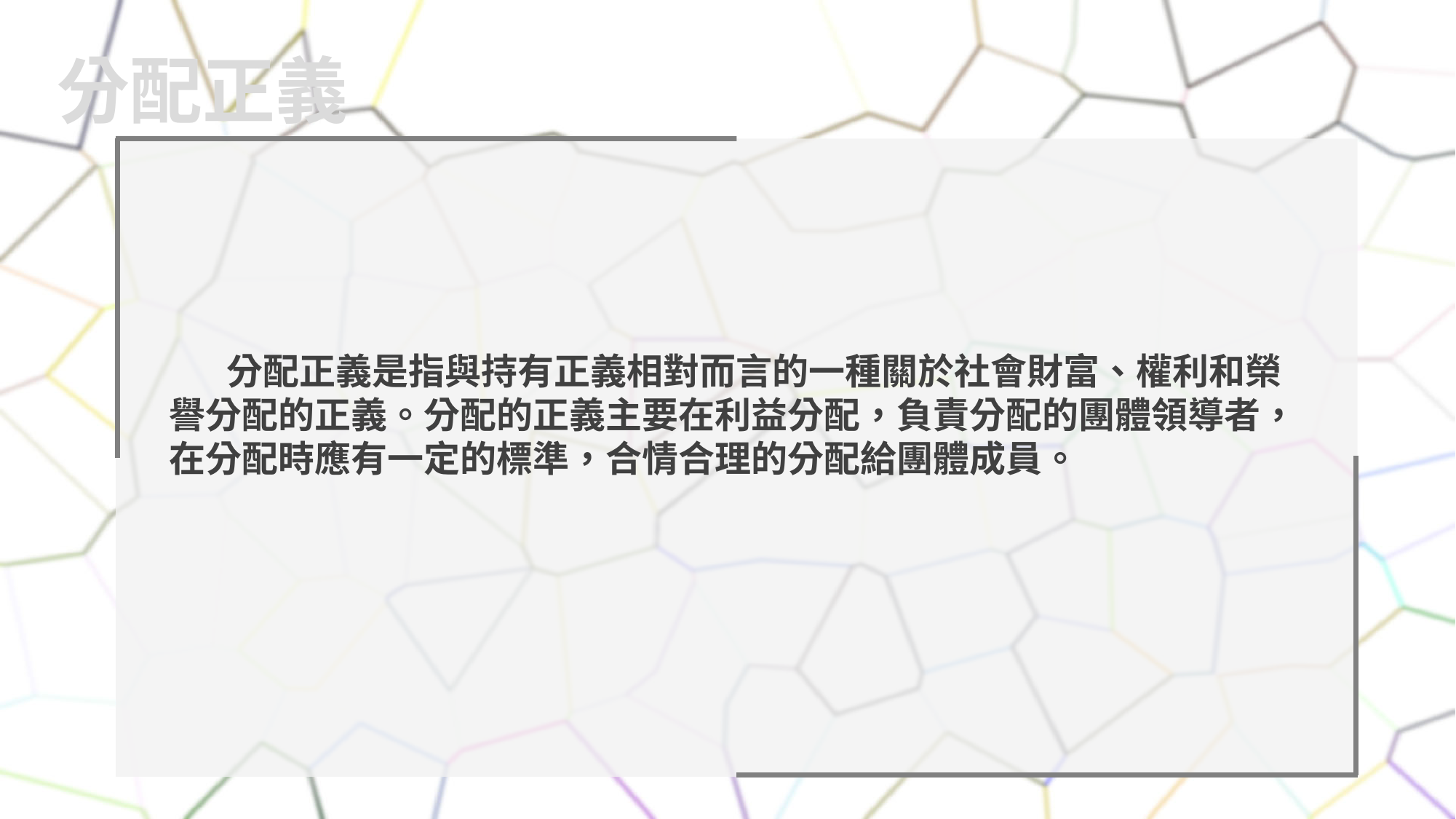

分配正義

      分配正義是指與持有正義相對而言的一種關於社會財富、權利和榮譽分配的正義。分配的正義主要在利益分配，負責分配的團體領導者，在分配時應有一定的標準，合情合理的分配給團體成員。